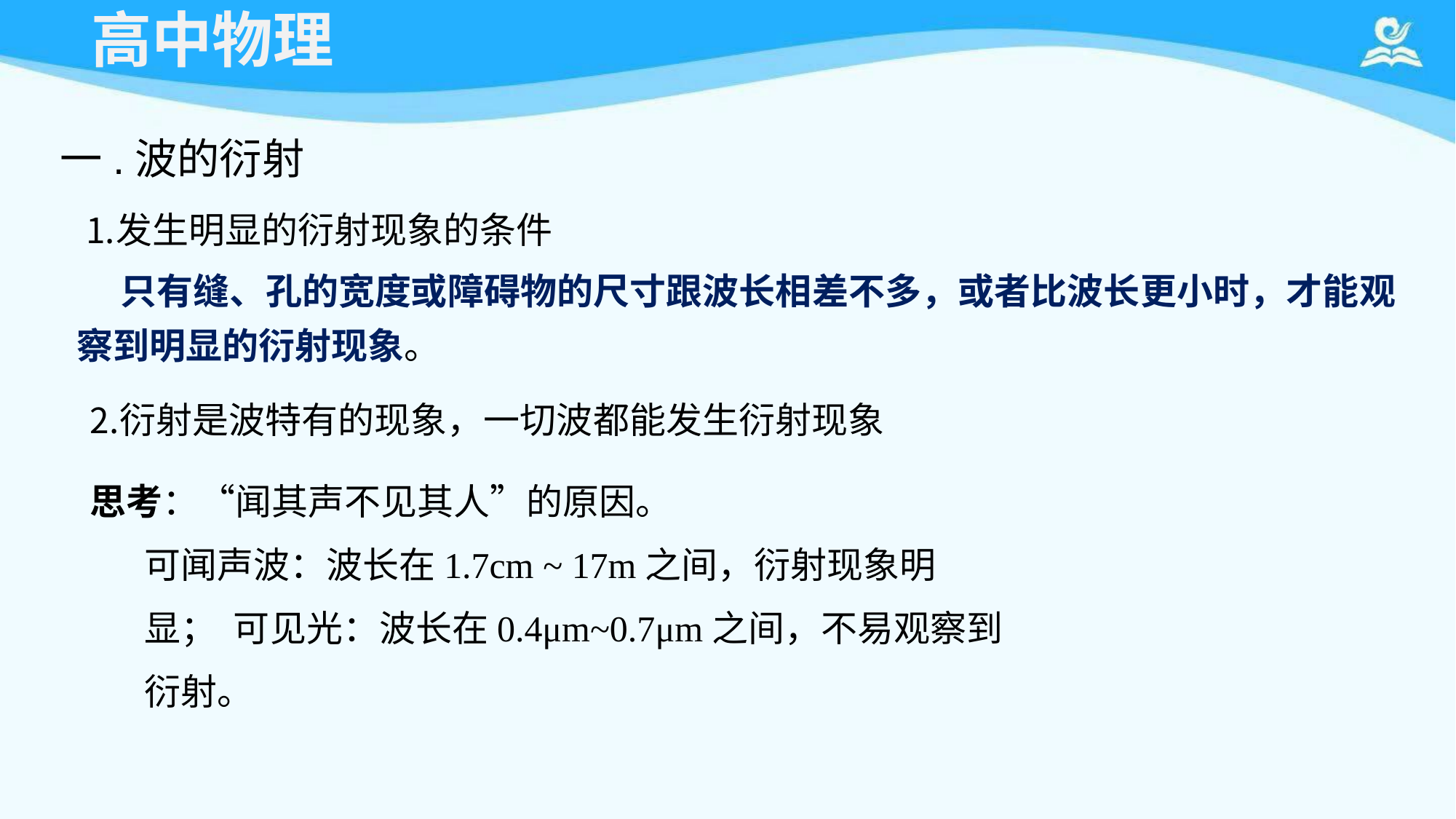

# 高中物理
一.波的衍射
发生明显的衍射现象的条件
只有缝、孔的宽度或障碍物的尺寸跟波长相差不多，或者比波长更小时，才能观 察到明显的衍射现象。
衍射是波特有的现象，一切波都能发生衍射现象
思考：“闻其声不见其人”的原因。
可闻声波：波长在1.7cm ~ 17m之间，衍射现象明显；  可见光：波长在0.4μm~0.7μm之间，不易观察到衍射。